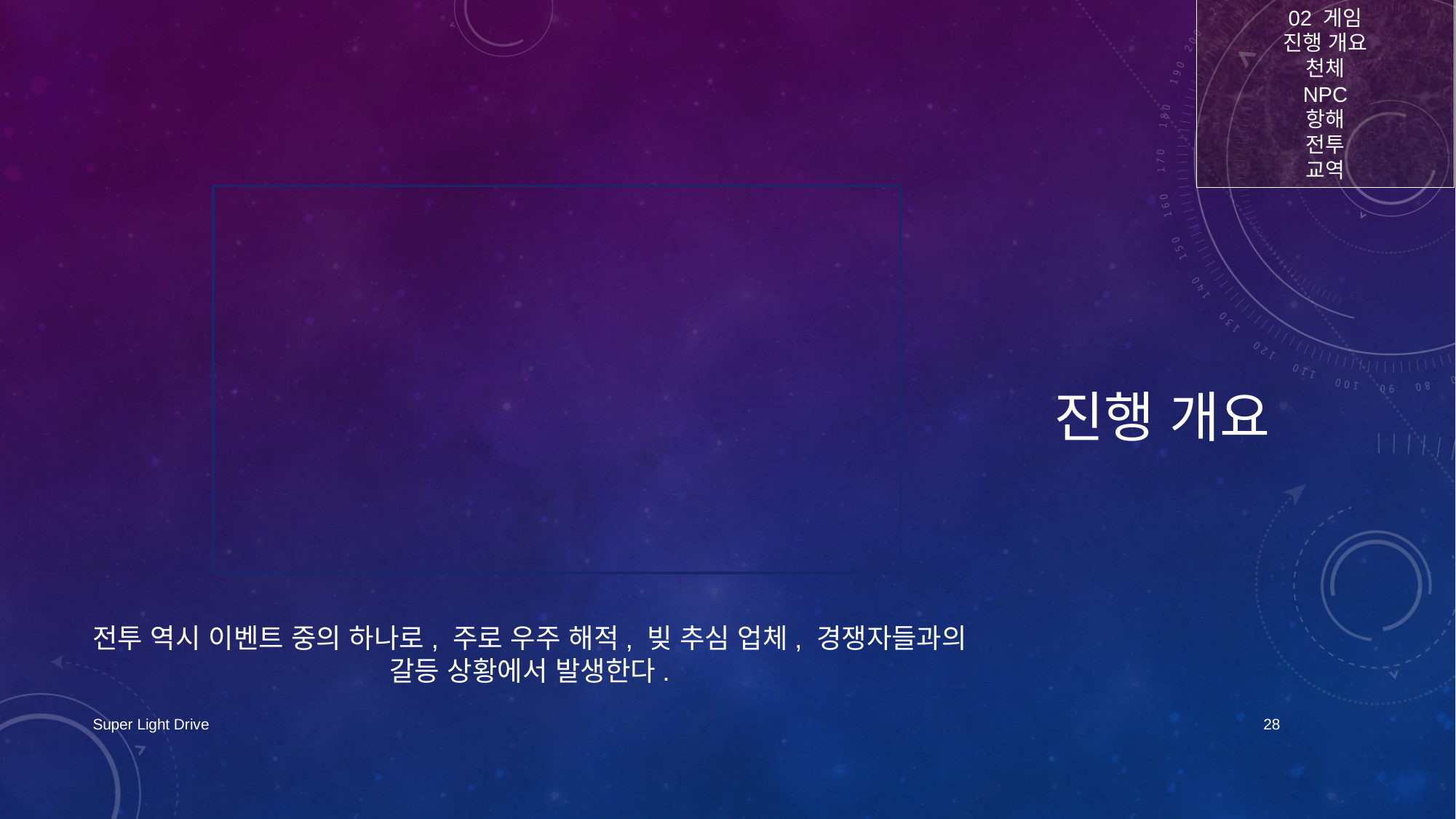

02 게임
진행 개요
천체
NPC
항해
전투
교역
# 진행 개요
전투 역시 이벤트 중의 하나로, 주로 우주 해적, 빚 추심 업체, 경쟁자들과의 갈등 상황에서 발생한다.

Super Light Drive
28